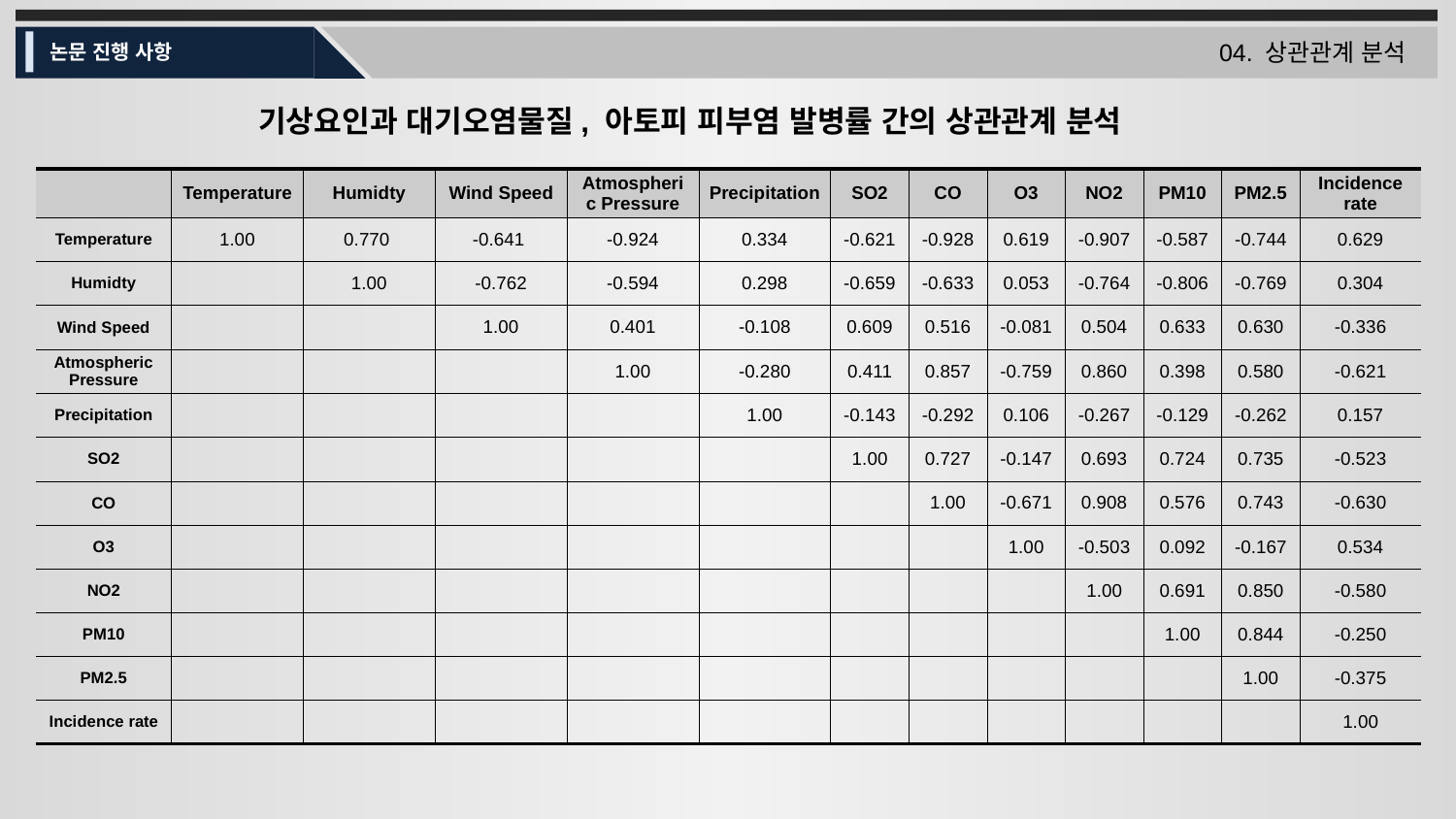

04. 상관관계 분석

논문 진행 사항
기상요인과 대기오염물질, 아토피 피부염 발병률 간의 상관관계 분석
|  | Temperature | Humidty | Wind Speed | Atmospheric Pressure | Precipitation | SO2 | CO | O3 | NO2 | PM10 | PM2.5 | Incidence rate |
| --- | --- | --- | --- | --- | --- | --- | --- | --- | --- | --- | --- | --- |
| Temperature | 1.00 | 0.770 | -0.641 | -0.924 | 0.334 | -0.621 | -0.928 | 0.619 | -0.907 | -0.587 | -0.744 | 0.629 |
| Humidty |  | 1.00 | -0.762 | -0.594 | 0.298 | -0.659 | -0.633 | 0.053 | -0.764 | -0.806 | -0.769 | 0.304 |
| Wind Speed |  |  | 1.00 | 0.401 | -0.108 | 0.609 | 0.516 | -0.081 | 0.504 | 0.633 | 0.630 | -0.336 |
| Atmospheric Pressure |  |  |  | 1.00 | -0.280 | 0.411 | 0.857 | -0.759 | 0.860 | 0.398 | 0.580 | -0.621 |
| Precipitation |  |  |  |  | 1.00 | -0.143 | -0.292 | 0.106 | -0.267 | -0.129 | -0.262 | 0.157 |
| SO2 |  |  |  |  |  | 1.00 | 0.727 | -0.147 | 0.693 | 0.724 | 0.735 | -0.523 |
| CO |  |  |  |  |  |  | 1.00 | -0.671 | 0.908 | 0.576 | 0.743 | -0.630 |
| O3 |  |  |  |  |  |  |  | 1.00 | -0.503 | 0.092 | -0.167 | 0.534 |
| NO2 |  |  |  |  |  |  |  |  | 1.00 | 0.691 | 0.850 | -0.580 |
| PM10 |  |  |  |  |  |  |  |  |  | 1.00 | 0.844 | -0.250 |
| PM2.5 |  |  |  |  |  |  |  |  |  |  | 1.00 | -0.375 |
| Incidence rate |  |  |  |  |  |  |  |  |  |  |  | 1.00 |